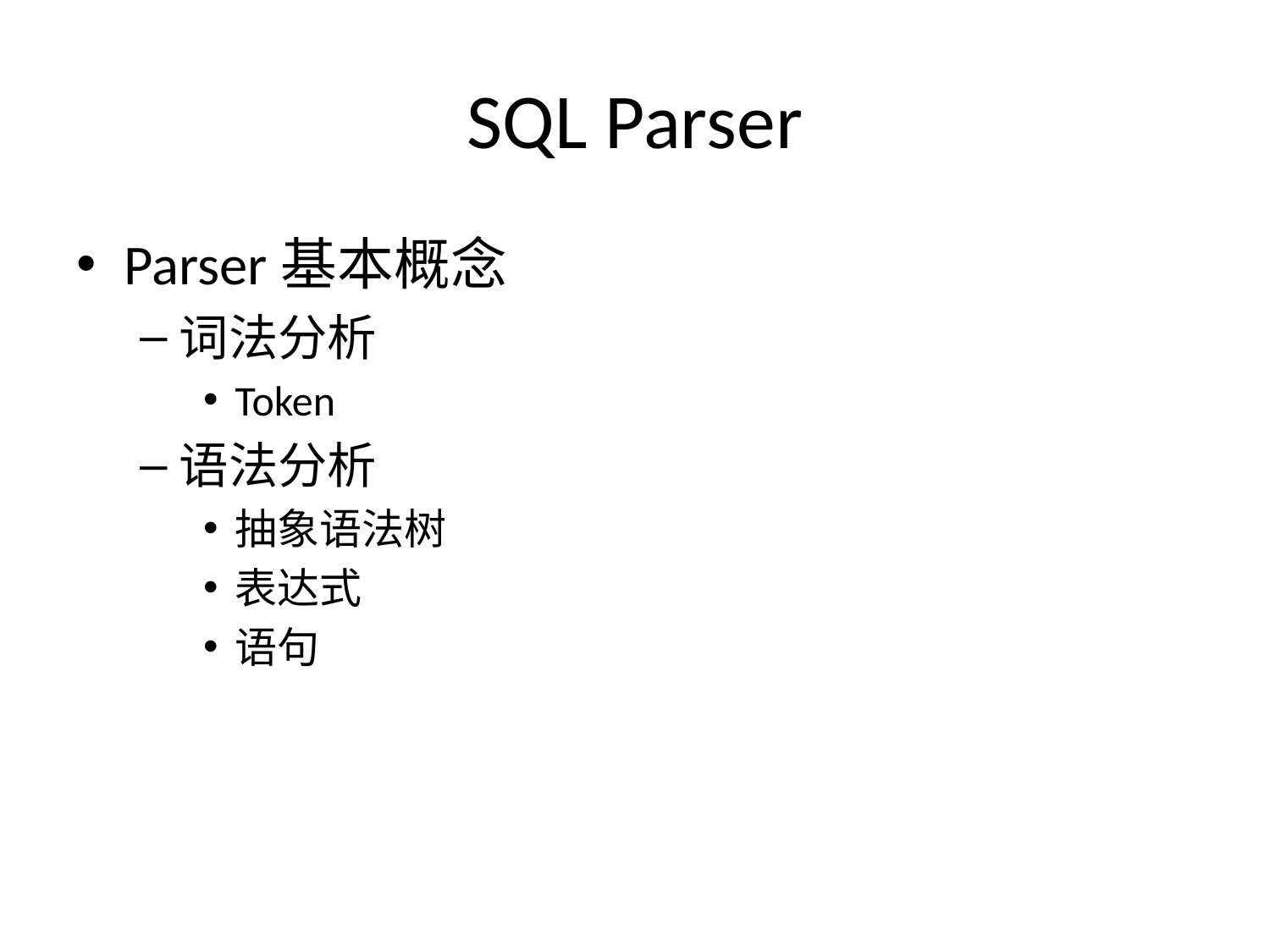

# SQL Parser
Parser基本概念
词法分析
Token
语法分析
抽象语法树
表达式
语句